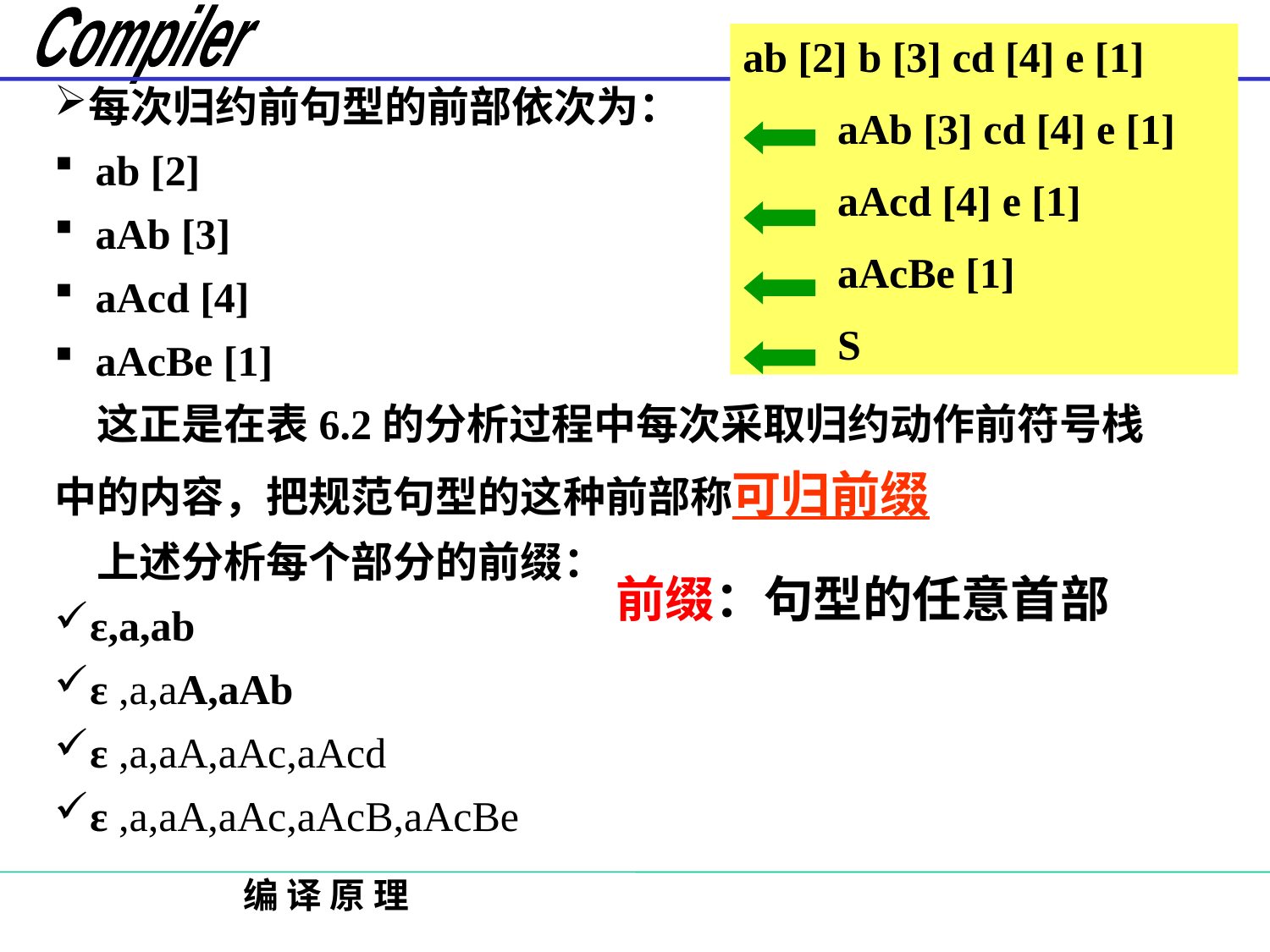

ab [2] b [3] cd [4] e [1]
　　aAb [3] cd [4] e [1]
　　aAcd [4] e [1]
　　aAcBe [1]
　　S

每次归约前句型的前部依次为：
  ab [2]
  aAb [3]
  aAcd [4]
  aAcBe [1]
　这正是在表6.2的分析过程中每次采取归约动作前符号栈
中的内容，把规范句型的这种前部称可归前缀
　上述分析每个部分的前缀：
ε,a,ab
ε ,a,aA,aAb
ε ,a,aA,aAc,aAcd
ε ,a,aA,aAc,aAcB,aAcBe
前缀：句型的任意首部